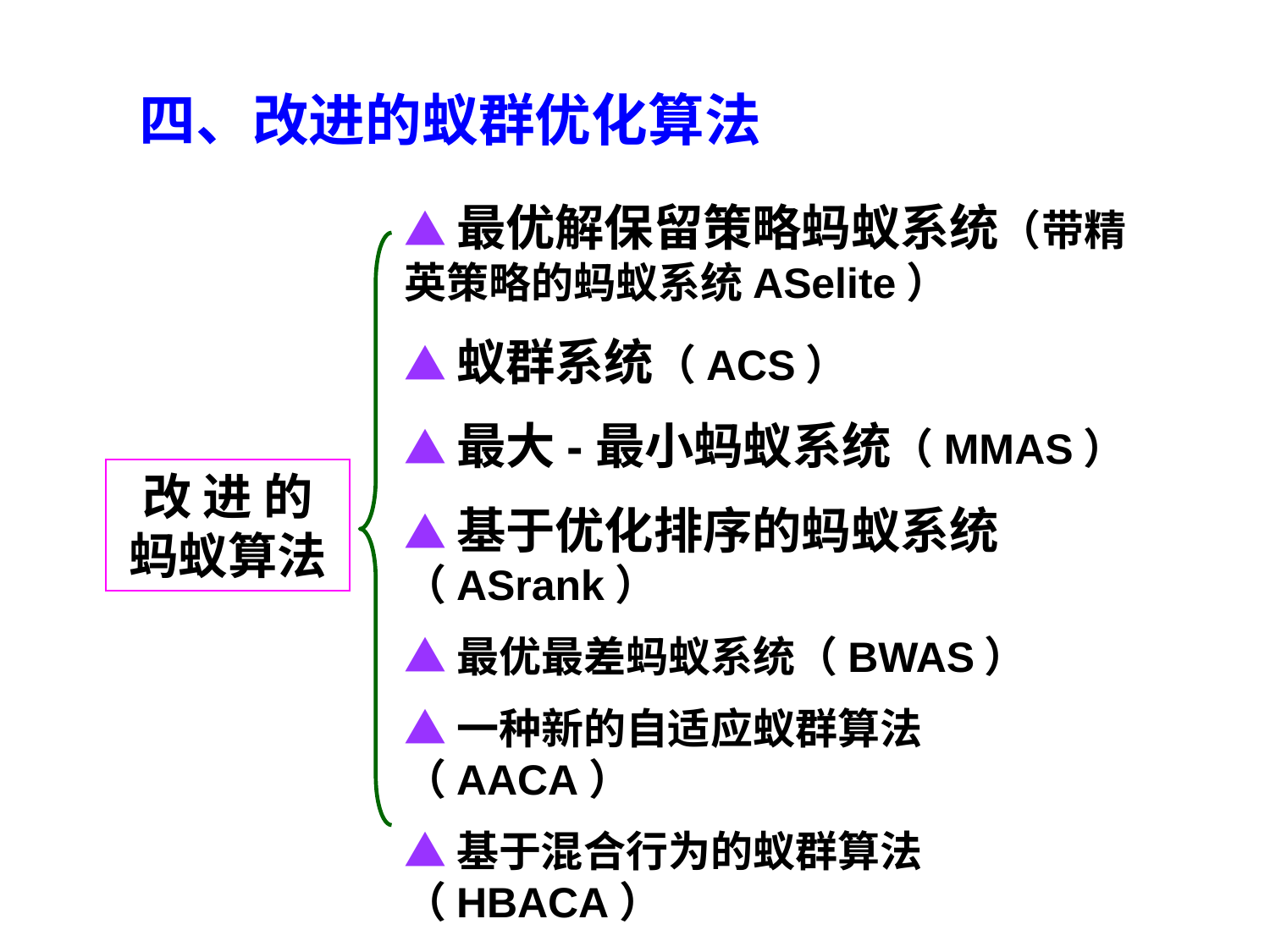

四、改进的蚁群优化算法
▲最优解保留策略蚂蚁系统（带精英策略的蚂蚁系统ASelite）
▲蚁群系统（ACS）
▲最大-最小蚂蚁系统（MMAS）
▲基于优化排序的蚂蚁系统（ASrank）
▲最优最差蚂蚁系统（BWAS）
▲一种新的自适应蚁群算法（AACA）
▲基于混合行为的蚁群算法（HBACA）

改 进 的
蚂蚁算法